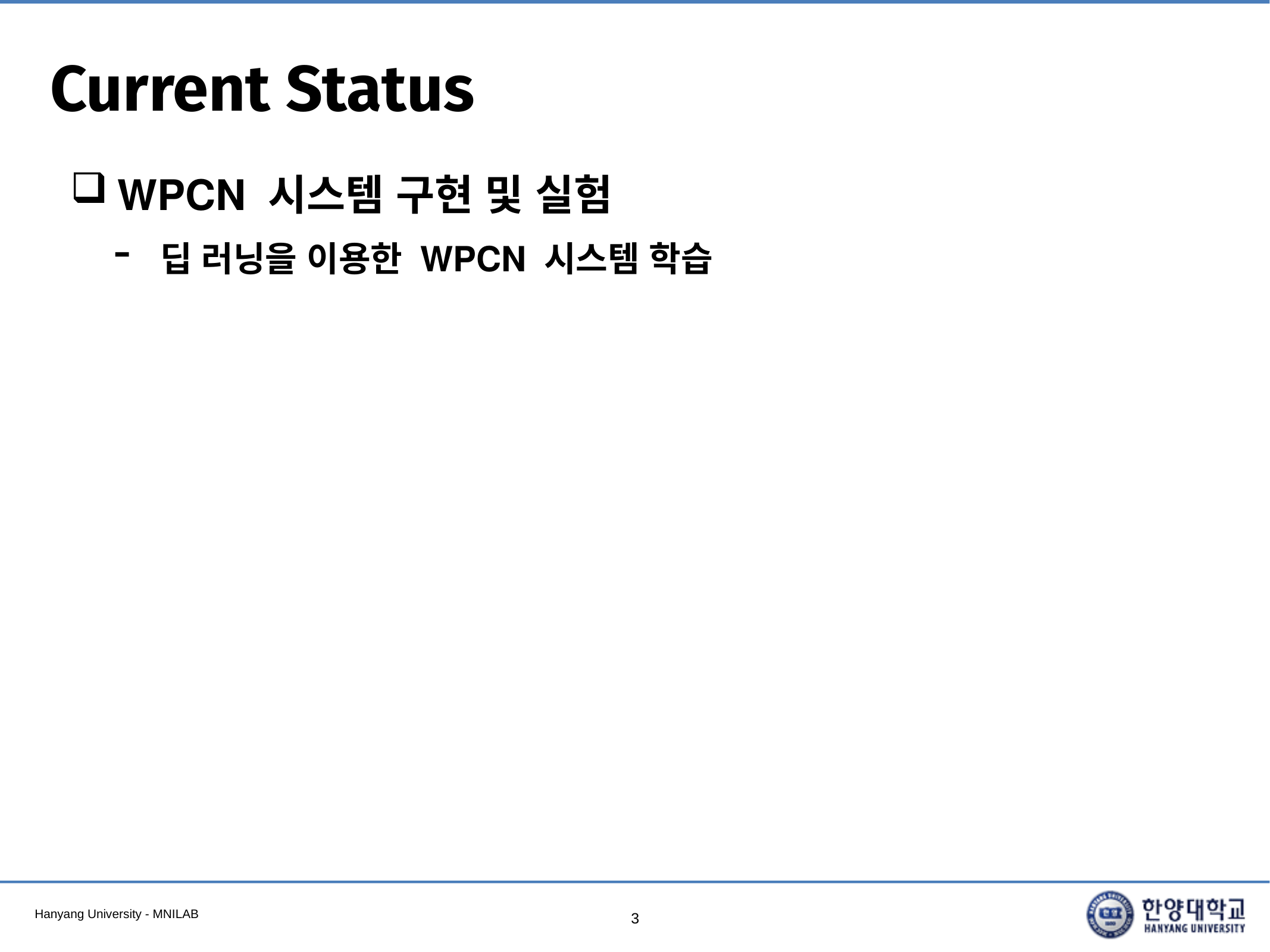

# Current Status
WPCN 시스템 구현 및 실험
딥 러닝을 이용한 WPCN 시스템 학습
3